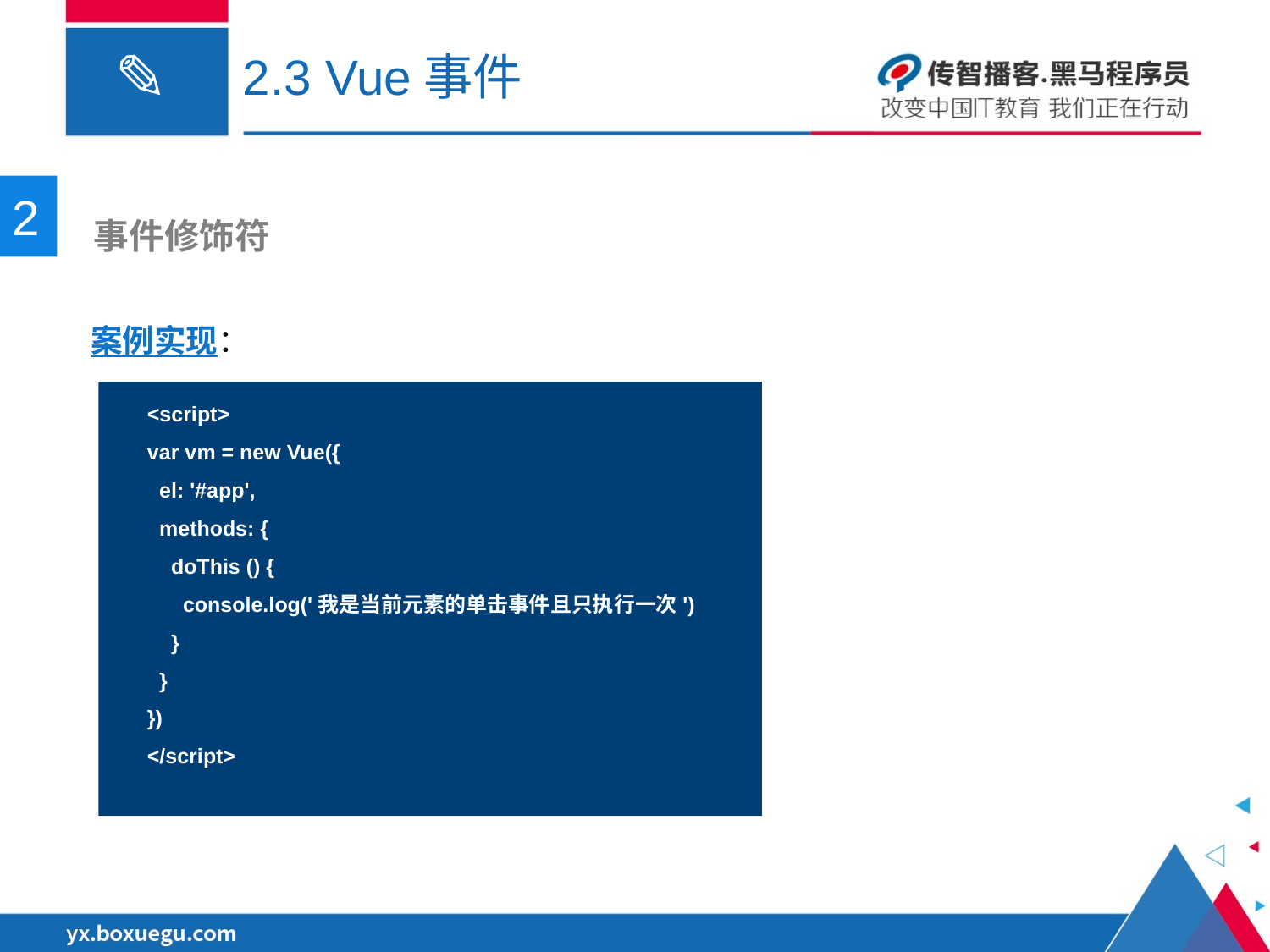

# 2.3 Vue事件

2
  事件修饰符
案例实现：

<script>
var vm = new Vue({
  el: '#app',
  methods: {
    doThis () {
      console.log('我是当前元素的单击事件且只执行一次')
    }
  }
})
</script>